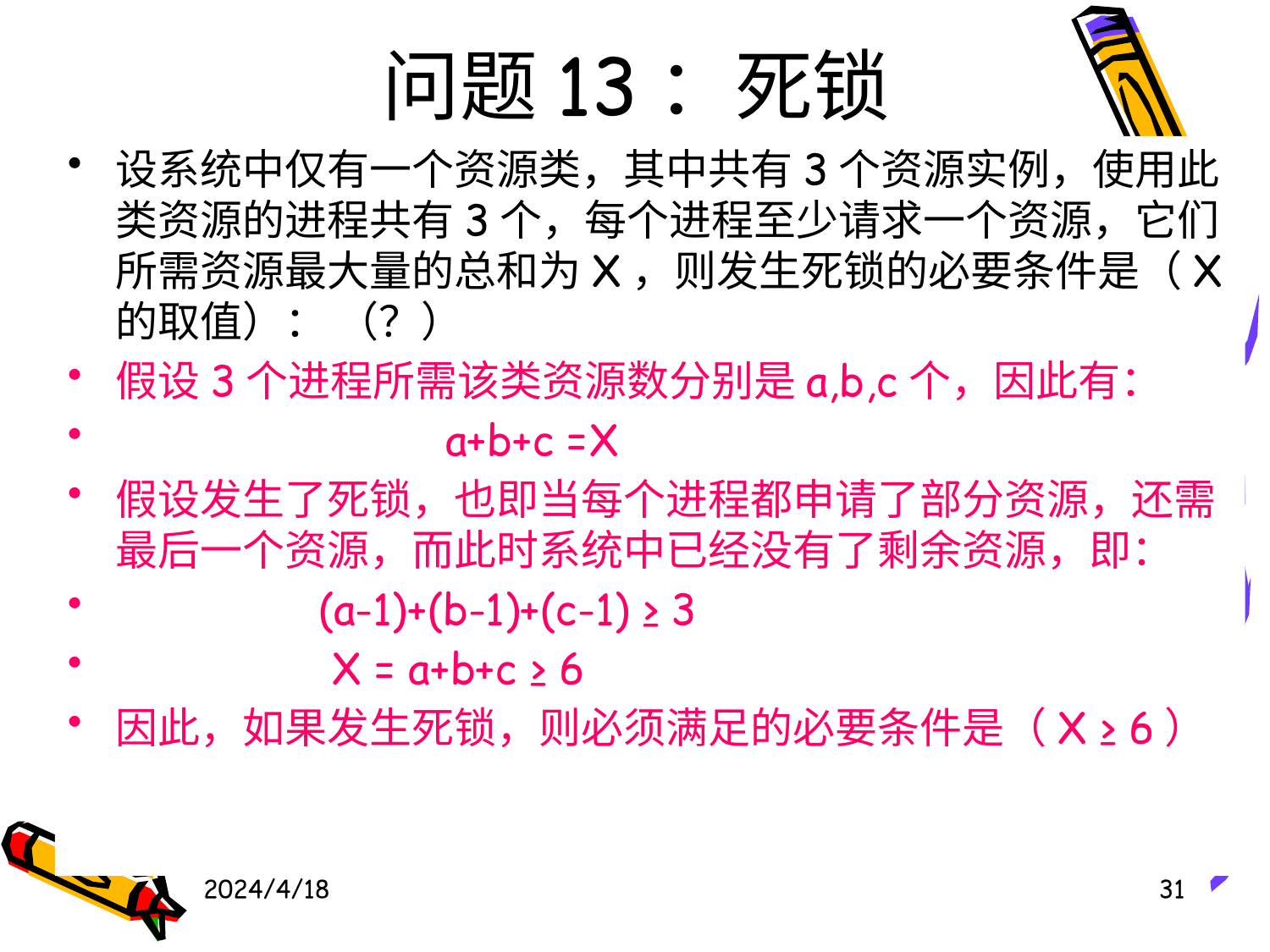

# 问题13：死锁
设系统中仅有一个资源类，其中共有3个资源实例，使用此类资源的进程共有3个，每个进程至少请求一个资源，它们所需资源最大量的总和为X，则发生死锁的必要条件是（X的取值）： （？）
假设3个进程所需该类资源数分别是a,b,c个，因此有：
                          a+b+c =X
假设发生了死锁，也即当每个进程都申请了部分资源，还需最后一个资源，而此时系统中已经没有了剩余资源，即：
                (a-1)+(b-1)+(c-1) ≥ 3
                 X = a+b+c ≥ 6
因此，如果发生死锁，则必须满足的必要条件是（X ≥ 6）

2024/4/18
31